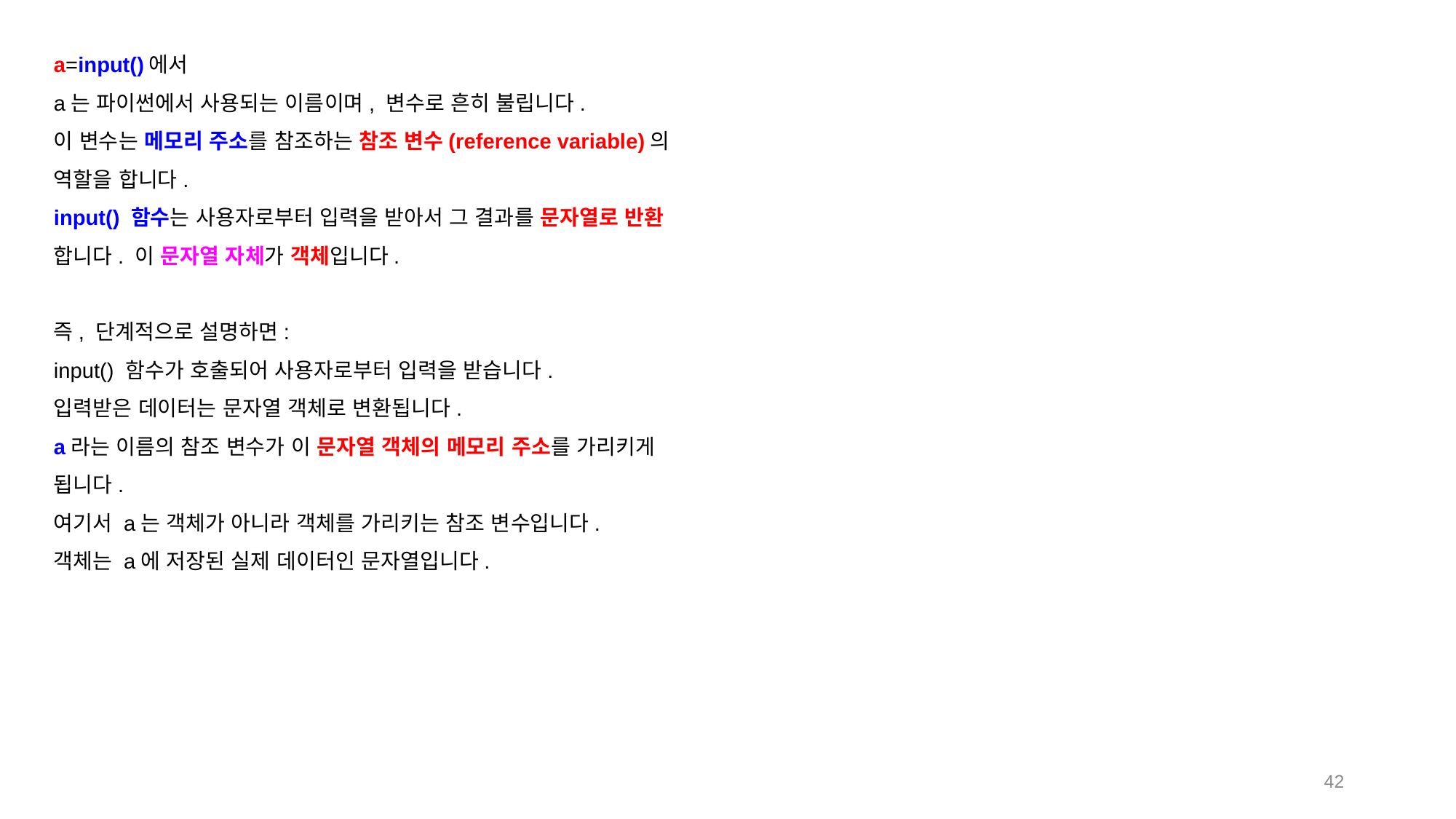

a=input()에서
a는 파이썬에서 사용되는 이름이며, 변수로 흔히 불립니다.
이 변수는 메모리 주소를 참조하는 참조 변수(reference variable)의
역할을 합니다.
input() 함수는 사용자로부터 입력을 받아서 그 결과를 문자열로 반환
합니다. 이 문자열 자체가 객체입니다.

즉, 단계적으로 설명하면:
input() 함수가 호출되어 사용자로부터 입력을 받습니다.
입력받은 데이터는 문자열 객체로 변환됩니다.
a라는 이름의 참조 변수가 이 문자열 객체의 메모리 주소를 가리키게
됩니다.
여기서 a는 객체가 아니라 객체를 가리키는 참조 변수입니다.
객체는 a에 저장된 실제 데이터인 문자열입니다.
42